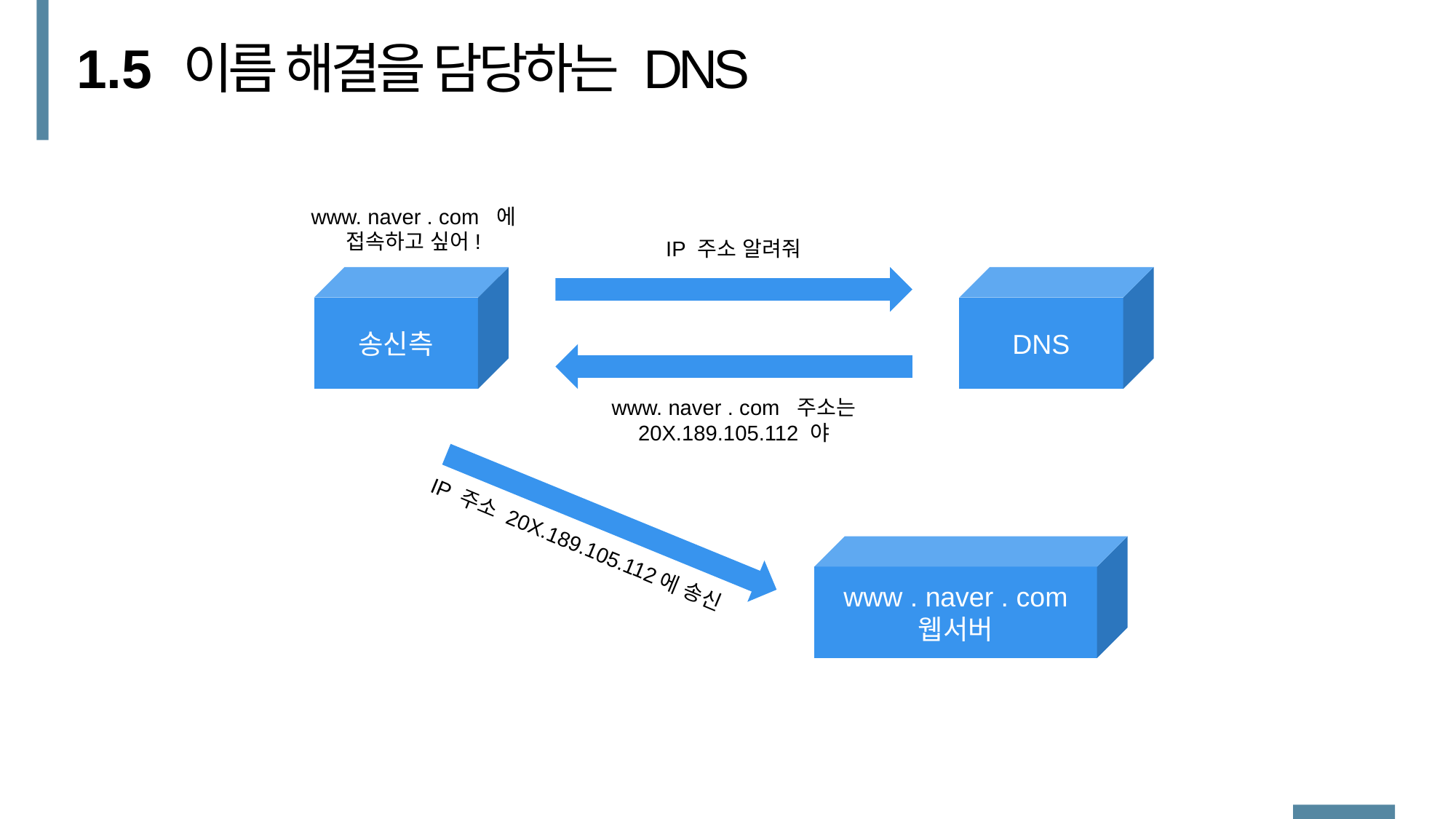

1.5
이름 해결을 담당하는 DNS
www. naver . com  에
접속하고 싶어!
IP 주소 알려줘
송신측

DNS

www. naver . com  주소는
20X.189.105.112 야

IP 주소 20X.189.105.112에 송신
www . naver . com
웹서버